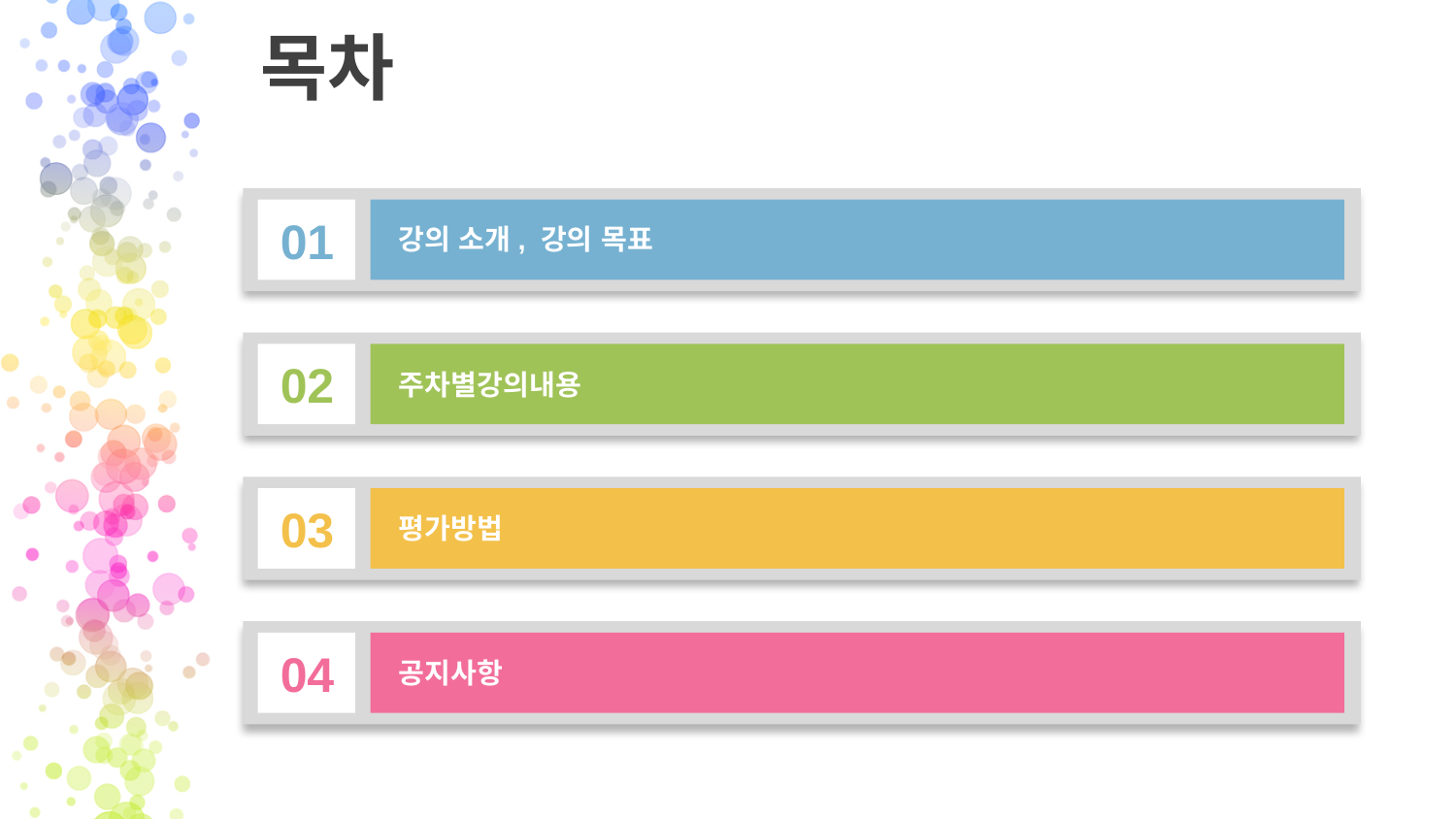

# 목차

01
강의 소개, 강의 목표

02
주차별강의내용

03
평가방법

04
공지사항